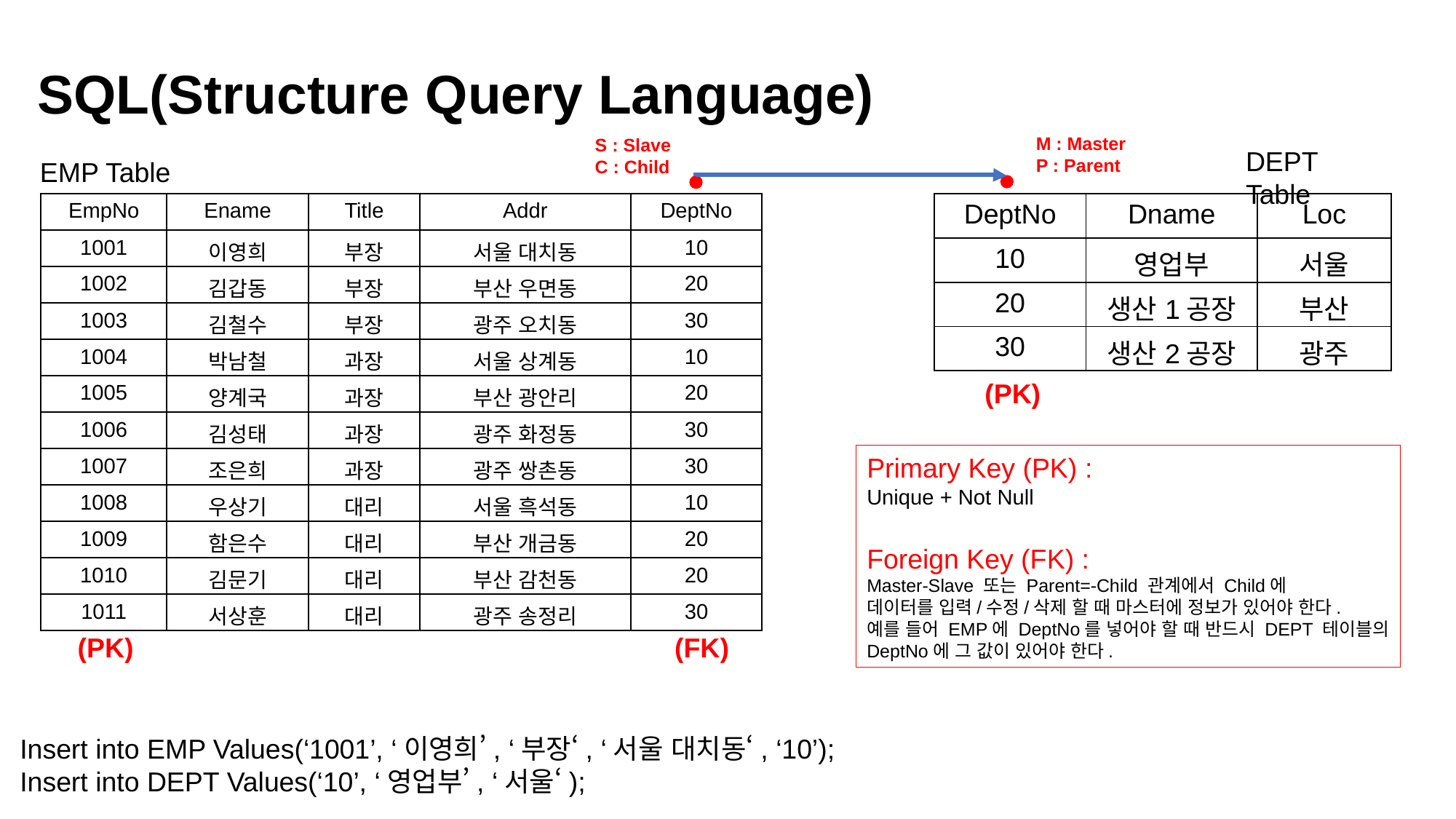

# SQL(Structure Query Language)
M : Master
P : Parent
S : Slave
C : Child
DEPT Table
EMP Table

| EmpNo | Ename | Title | Addr | DeptNo |
| --- | --- | --- | --- | --- |
| 1001 | 이영희 | 부장 | 서울 대치동 | 10 |
| 1002 | 김갑동 | 부장 | 부산 우면동 | 20 |
| 1003 | 김철수 | 부장 | 광주 오치동 | 30 |
| 1004 | 박남철 | 과장 | 서울 상계동 | 10 |
| 1005 | 양계국 | 과장 | 부산 광안리 | 20 |
| 1006 | 김성태 | 과장 | 광주 화정동 | 30 |
| 1007 | 조은희 | 과장 | 광주 쌍촌동 | 30 |
| 1008 | 우상기 | 대리 | 서울 흑석동 | 10 |
| 1009 | 함은수 | 대리 | 부산 개금동 | 20 |
| 1010 | 김문기 | 대리 | 부산 감천동 | 20 |
| 1011 | 서상훈 | 대리 | 광주 송정리 | 30 |
| DeptNo | Dname | Loc |
| --- | --- | --- |
| 10 | 영업부 | 서울 |
| 20 | 생산1공장 | 부산 |
| 30 | 생산2공장 | 광주 |
(PK)
Primary Key (PK) :
Unique + Not Null

Foreign Key (FK) :
Master-Slave 또는 Parent=-Child 관계에서 Child에
데이터를 입력/수정/삭제 할 때 마스터에 정보가 있어야 한다.
예를 들어 EMP에 DeptNo를 넣어야 할 때 반드시 DEPT 테이블의
DeptNo에 그 값이 있어야 한다.
(PK)
(FK)
Insert into EMP Values(‘1001’, ‘이영희’, ‘부장‘, ‘서울 대치동‘, ‘10’);
Insert into DEPT Values(‘10’, ‘영업부’, ‘서울‘);